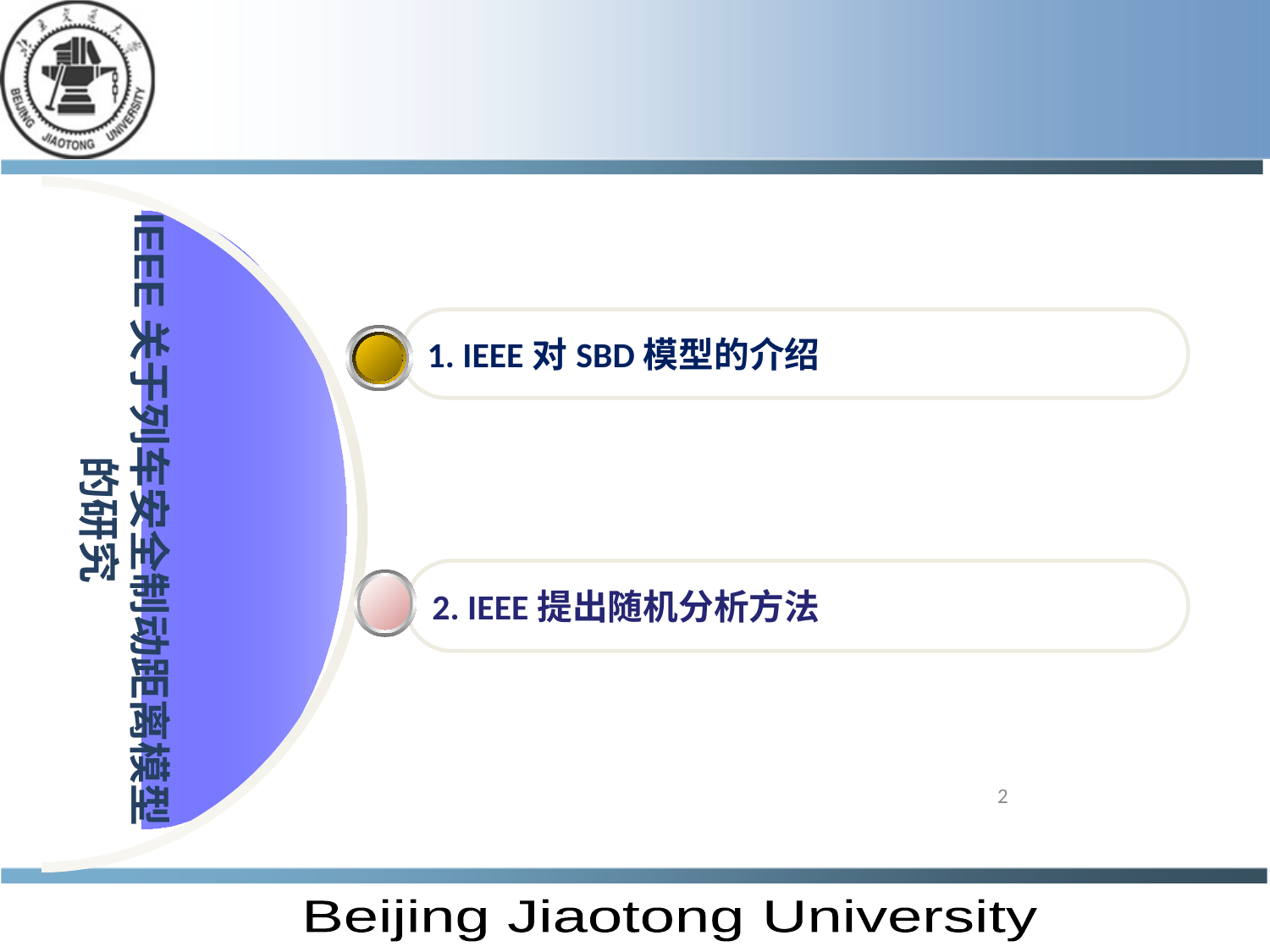

#
IEEE关于列车安全制动距离模型的研究

1. IEEE对SBD模型的介绍

2. IEEE提出随机分析方法

2